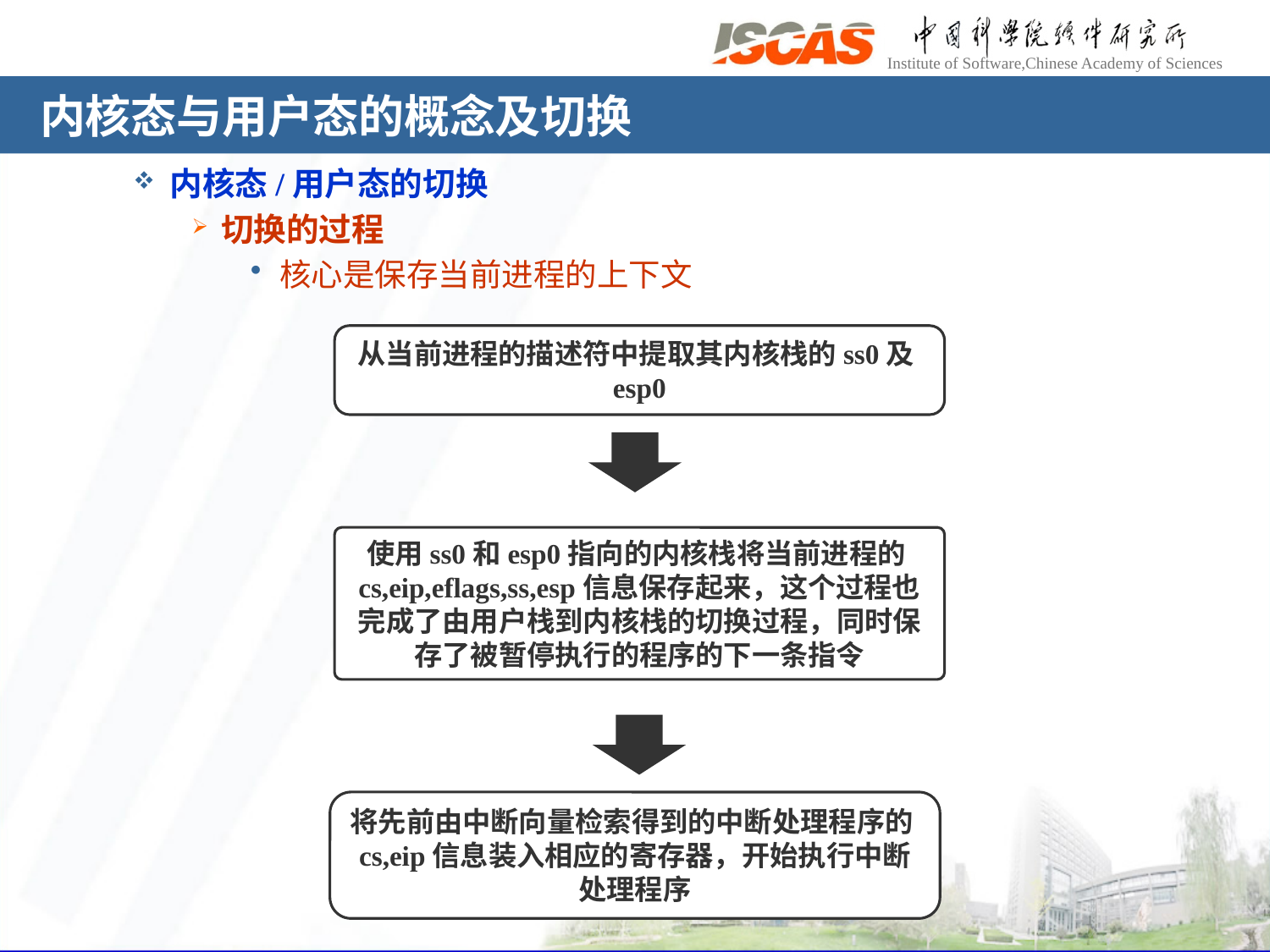

# 内核态与用户态的概念及切换
内核态和用户态
内核态/用户态的切换
切换的过程
核心是保存当前进程的上下文
从当前进程的描述符中提取其内核栈的ss0及esp0

使用ss0和esp0指向的内核栈将当前进程的cs,eip,eflags,ss,esp信息保存起来，这个过程也完成了由用户栈到内核栈的切换过程，同时保存了被暂停执行的程序的下一条指令

将先前由中断向量检索得到的中断处理程序的cs,eip信息装入相应的寄存器，开始执行中断处理程序